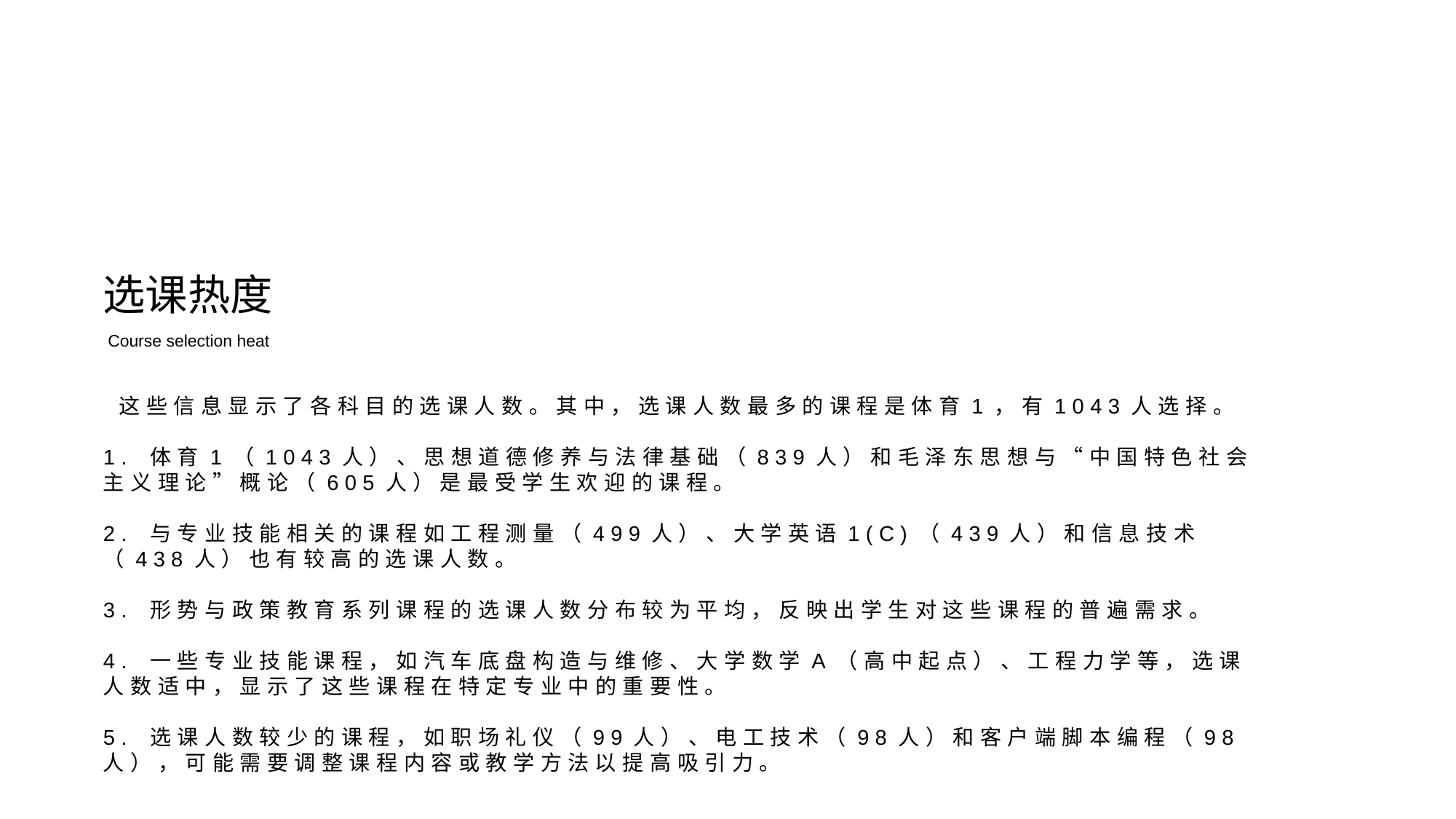

选课热度
 Course selection heat
 这些信息显示了各科目的选课人数。其中，选课人数最多的课程是体育1，有1043人选择。
1. 体育1（1043人）、思想道德修养与法律基础（839人）和毛泽东思想与“中国特色社会主义理论”概论（605人）是最受学生欢迎的课程。

2. 与专业技能相关的课程如工程测量（499人）、大学英语1(C)（439人）和信息技术（438人）也有较高的选课人数。

3. 形势与政策教育系列课程的选课人数分布较为平均，反映出学生对这些课程的普遍需求。

4. 一些专业技能课程，如汽车底盘构造与维修、大学数学A（高中起点）、工程力学等，选课人数适中，显示了这些课程在特定专业中的重要性。

5. 选课人数较少的课程，如职场礼仪（99人）、电工技术（98人）和客户端脚本编程（98人），可能需要调整课程内容或教学方法以提高吸引力。